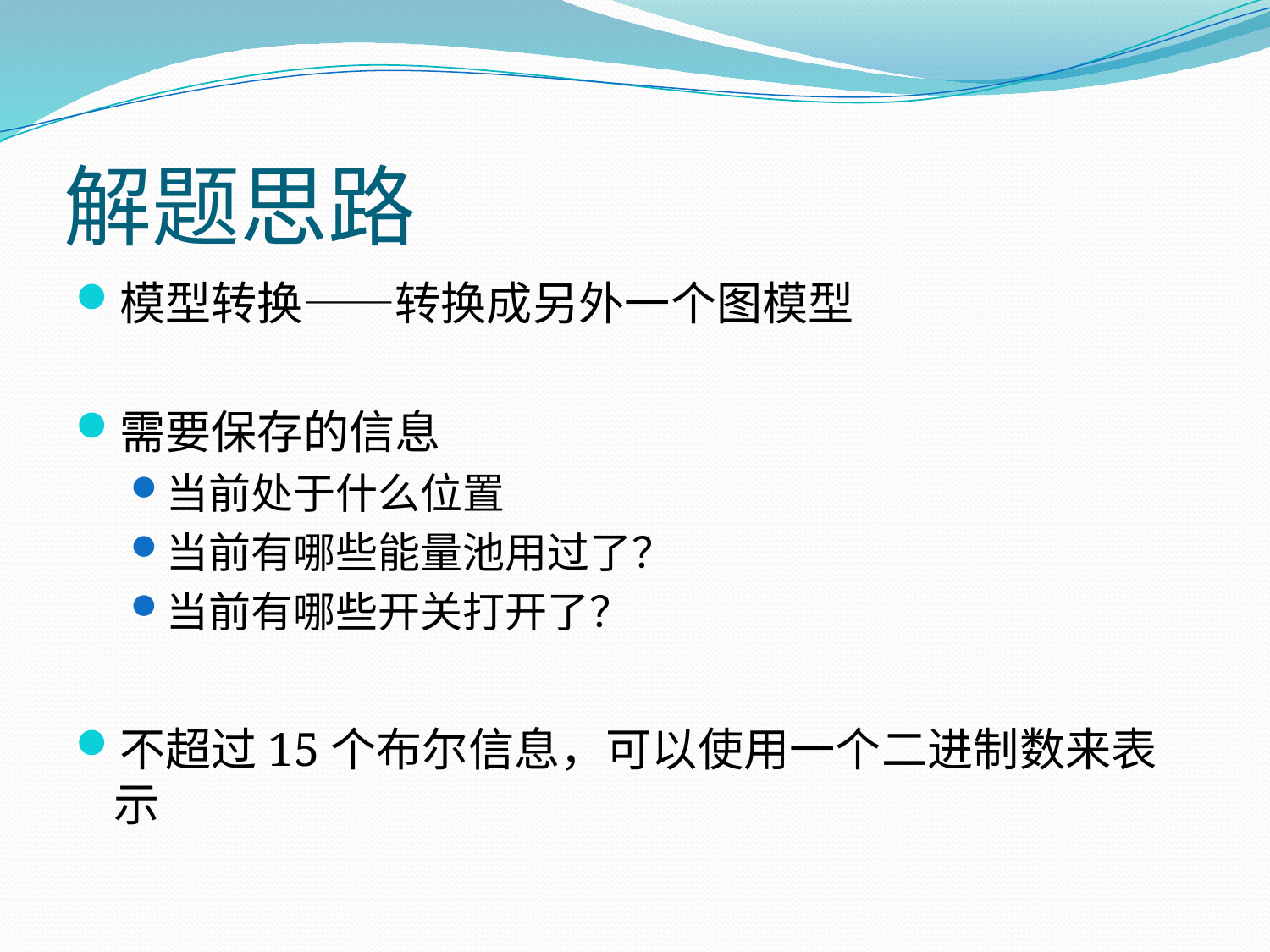

# 解题思路
模型转换——转换成另外一个图模型

需要保存的信息
当前处于什么位置
当前有哪些能量池用过了？
当前有哪些开关打开了？

不超过15个布尔信息，可以使用一个二进制数来表示